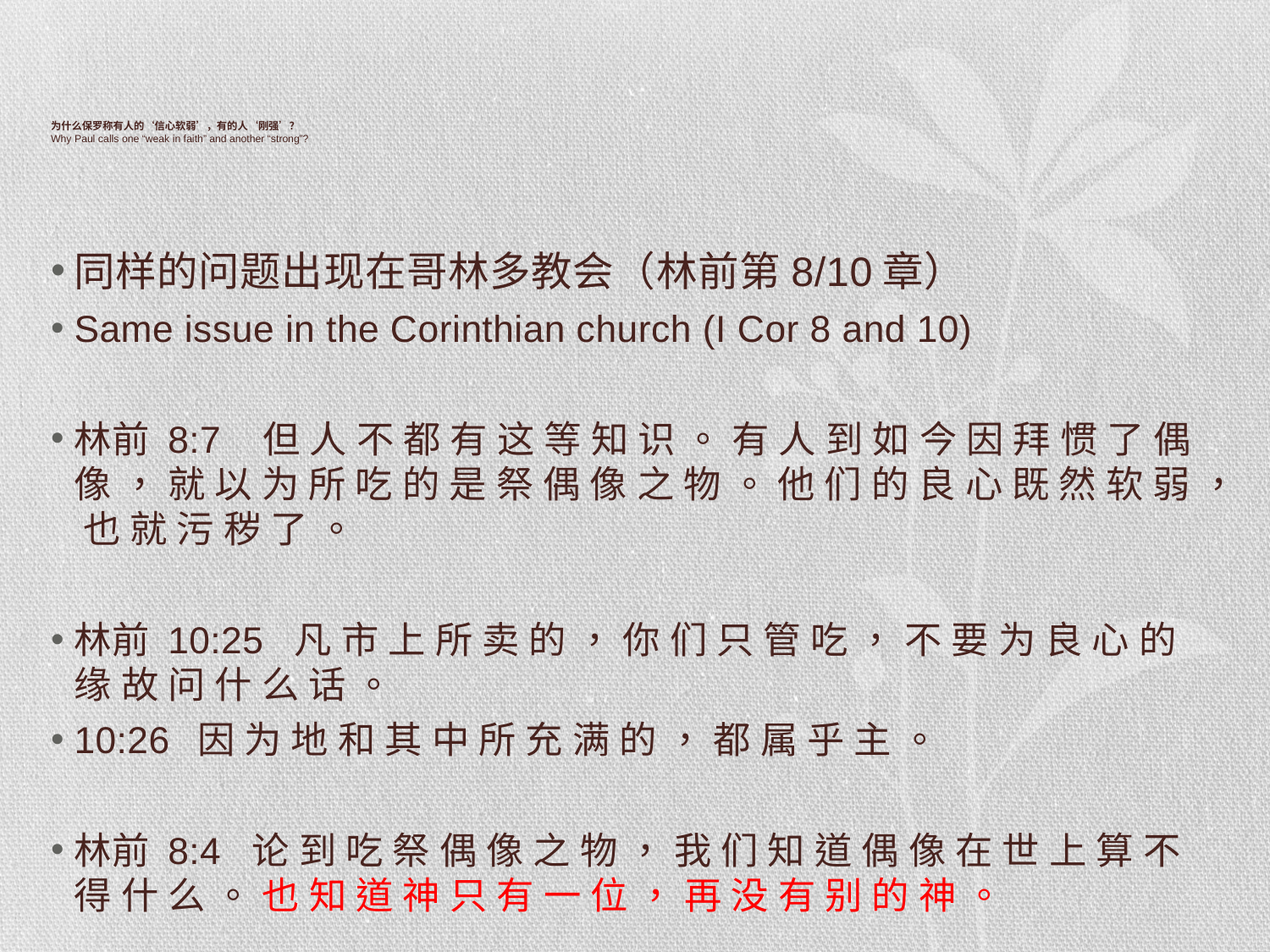

# 为什么保罗称有人的‘信心软弱’，有的人‘刚强’？ Why Paul calls one “weak in faith” and another “strong”?
同样的问题出现在哥林多教会（林前第8/10章）
Same issue in the Corinthian church (I Cor 8 and 10)

林前 8:7   但 人 不 都 有 这 等 知 识 。 有 人 到 如 今 因 拜 惯 了 偶 像 ， 就 以 为 所 吃 的 是 祭 偶 像 之 物 。 他 们 的 良 心 既 然 软 弱 ， 也 就 污 秽 了 。

林前 10:25  凡 市 上 所 卖 的 ， 你 们 只 管 吃 ， 不 要 为 良 心 的 缘 故 问 什 么 话 。
10:26	因 为 地 和 其 中 所 充 满 的 ， 都 属 乎 主 。

林前 8:4  论 到 吃 祭 偶 像 之 物 ， 我 们 知 道 偶 像 在 世 上 算 不 得 什 么 。 也 知 道 神 只 有 一 位 ， 再 没 有 别 的 神 。